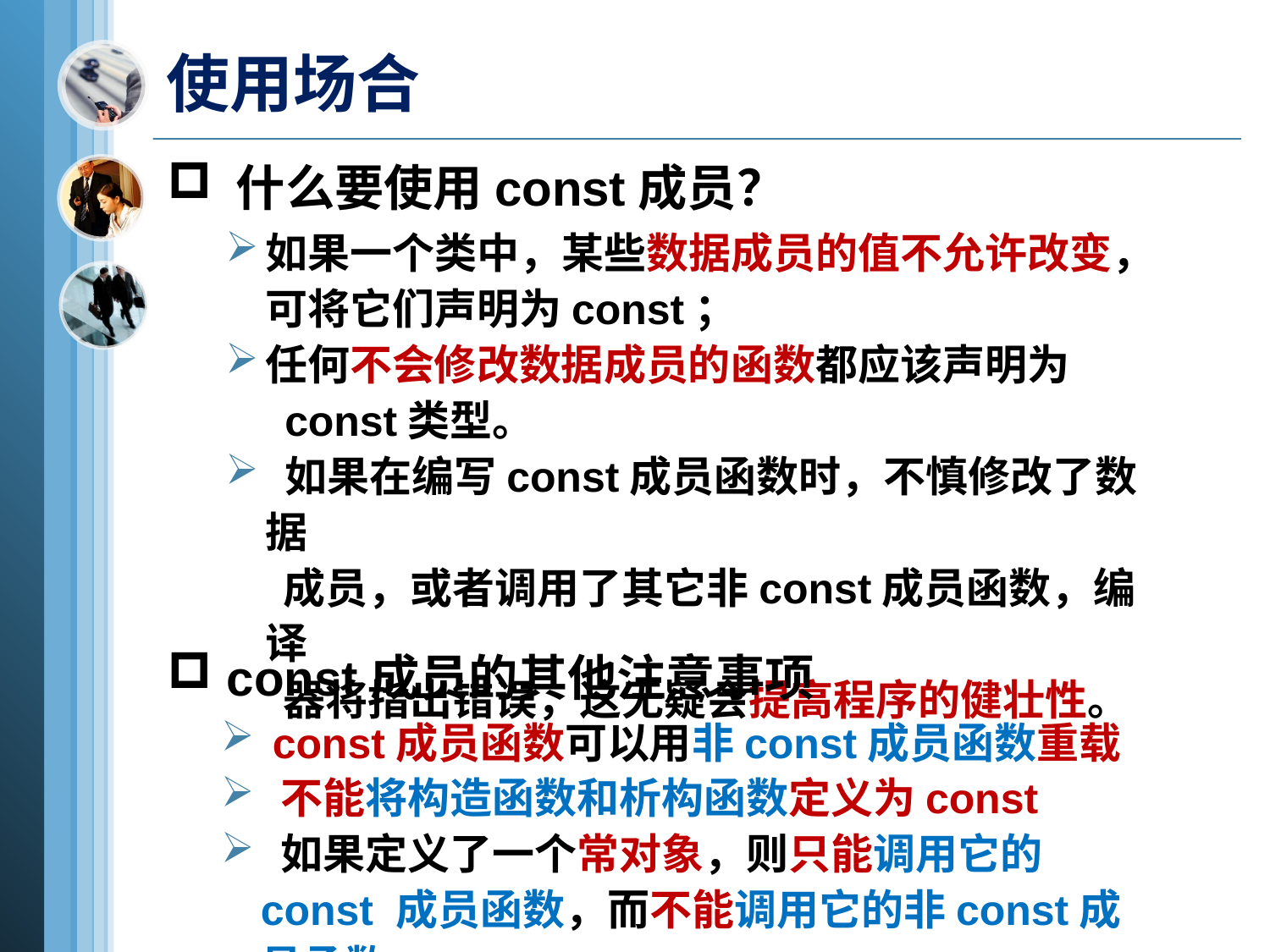

# 使用场合
 什么要使用const成员？
如果一个类中，某些数据成员的值不允许改变，可将它们声明为const；
任何不会修改数据成员的函数都应该声明为
     const类型。
 如果在编写const成员函数时，不慎修改了数据
     成员，或者调用了其它非const成员函数，编译
     器将指出错误，这无疑会提高程序的健壮性。
 const成员的其他注意事项
 const成员函数可以用非const成员函数重载
 不能将构造函数和析构函数定义为const
 如果定义了一个常对象，则只能调用它的const 成员函数，而不能调用它的非const成员函数。